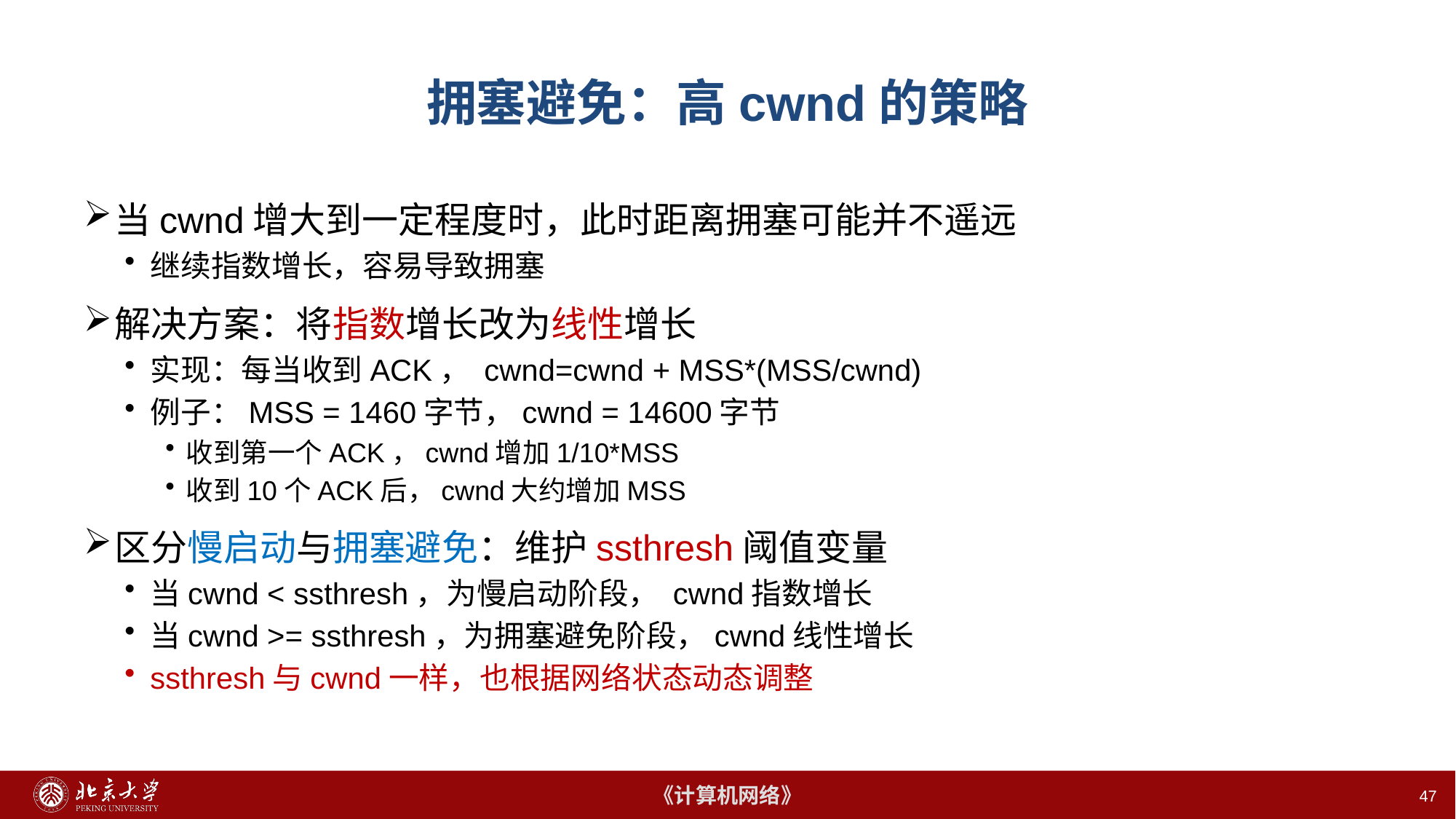

# 拥塞避免：高cwnd的策略
当cwnd增大到一定程度时，此时距离拥塞可能并不遥远
继续指数增长，容易导致拥塞
解决方案：将指数增长改为线性增长
实现：每当收到ACK， cwnd=cwnd + MSS*(MSS/cwnd)
例子：MSS = 1460字节，cwnd = 14600字节
收到第一个ACK，cwnd增加1/10*MSS
收到10个ACK后，cwnd大约增加MSS
区分慢启动与拥塞避免：维护ssthresh阈值变量
当cwnd < ssthresh，为慢启动阶段， cwnd指数增长
当cwnd >= ssthresh，为拥塞避免阶段，cwnd线性增长
ssthresh与cwnd一样，也根据网络状态动态调整
47